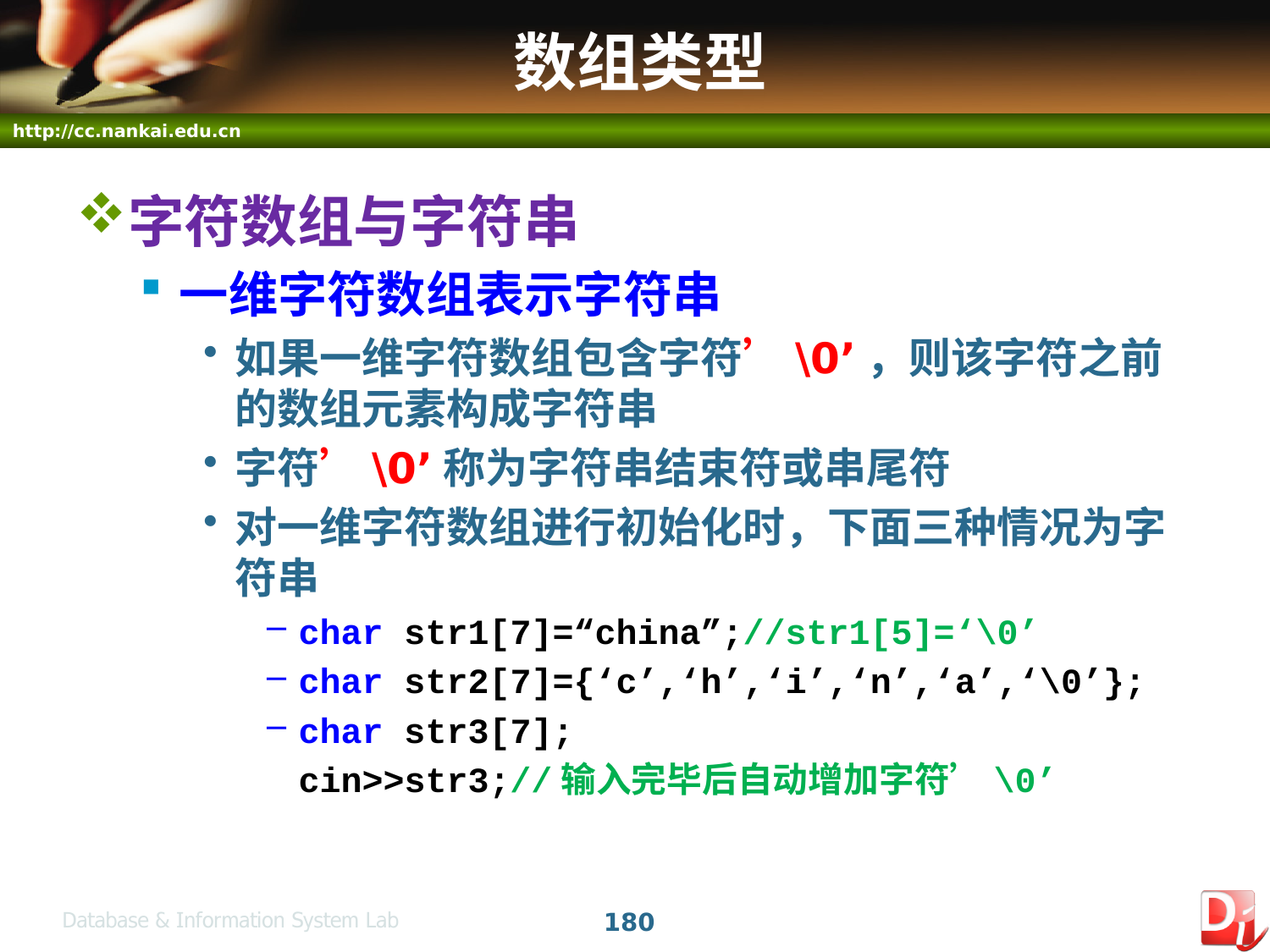

# 数组类型
字符数组与字符串
一维字符数组表示字符串
如果一维字符数组包含字符’\0’，则该字符之前的数组元素构成字符串
字符’\0’称为字符串结束符或串尾符
对一维字符数组进行初始化时，下面三种情况为字符串
char str1[7]=“china”;//str1[5]=‘\0’
char str2[7]={‘c’,‘h’,‘i’,‘n’,‘a’,‘\0’};
char str3[7];
	cin>>str3;//输入完毕后自动增加字符’\0’

180
Database & Information System Lab